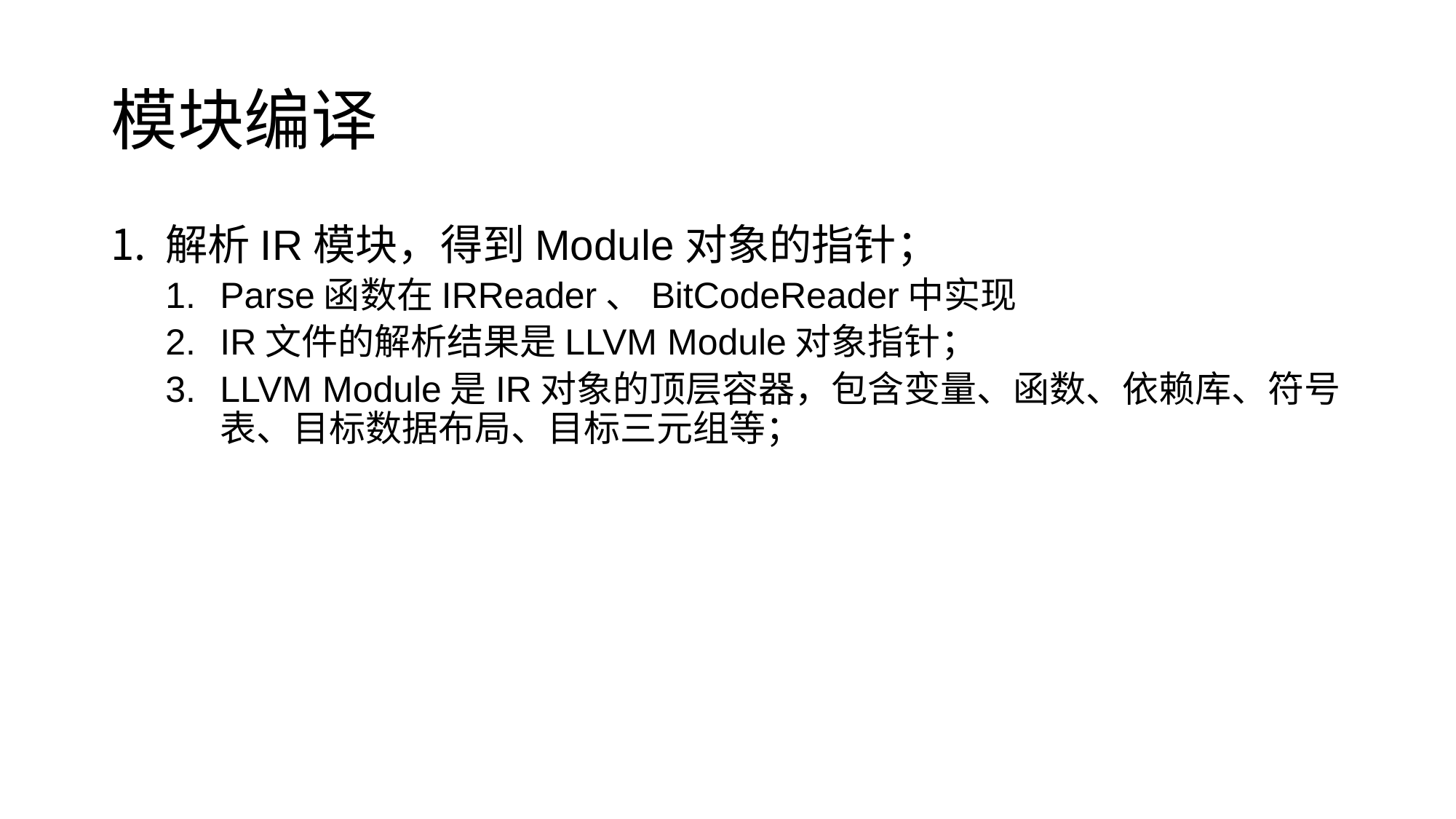

# 模块编译
解析IR模块，得到Module对象的指针；
Parse函数在IRReader、BitCodeReader中实现
IR文件的解析结果是LLVM Module对象指针；
LLVM Module是IR对象的顶层容器，包含变量、函数、依赖库、符号表、目标数据布局、目标三元组等；